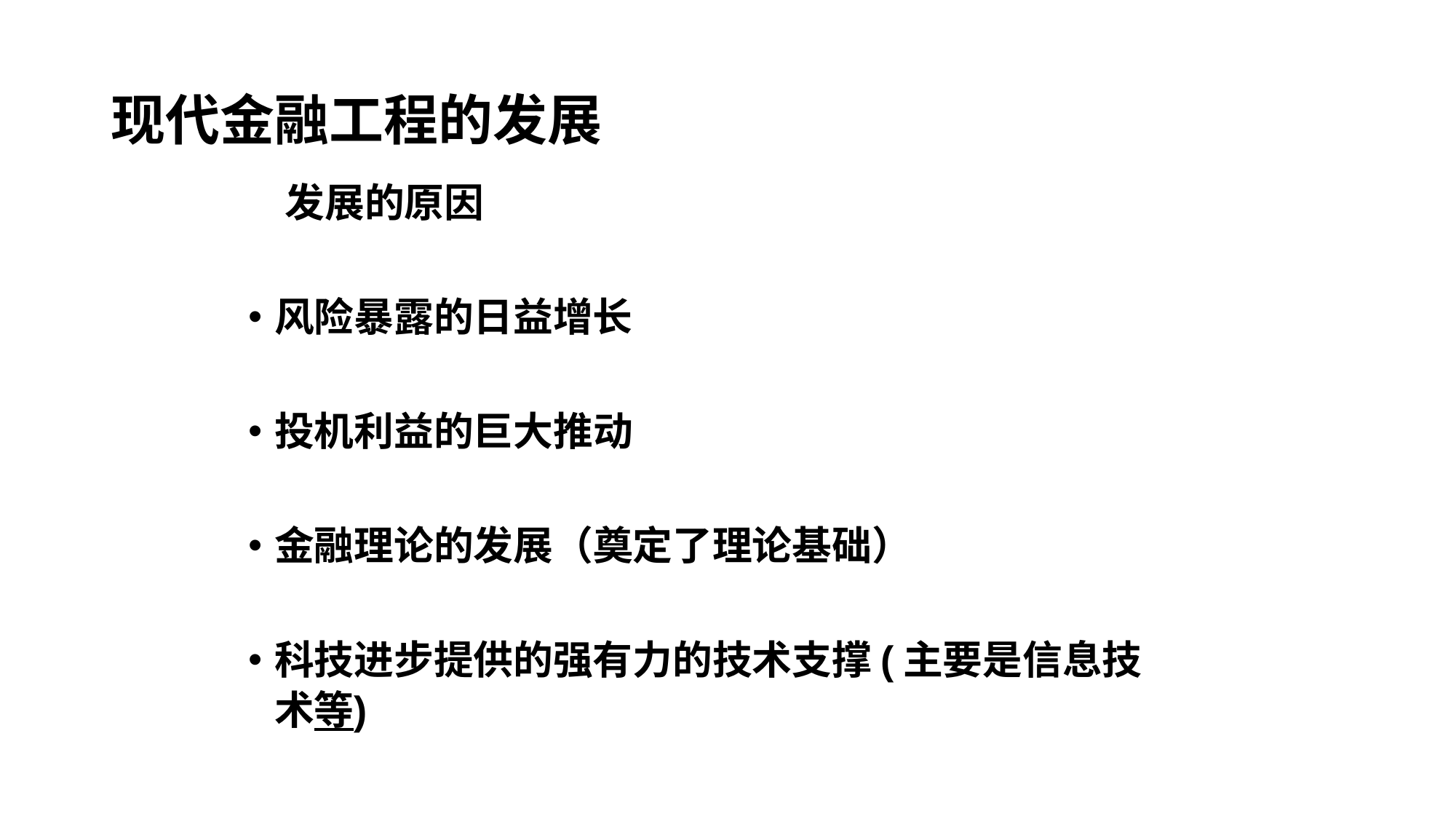

现代金融工程的发展
   发展的原因

风险暴露的日益增长

投机利益的巨大推动

金融理论的发展（奠定了理论基础）

科技进步提供的强有力的技术支撑(主要是信息技术等)